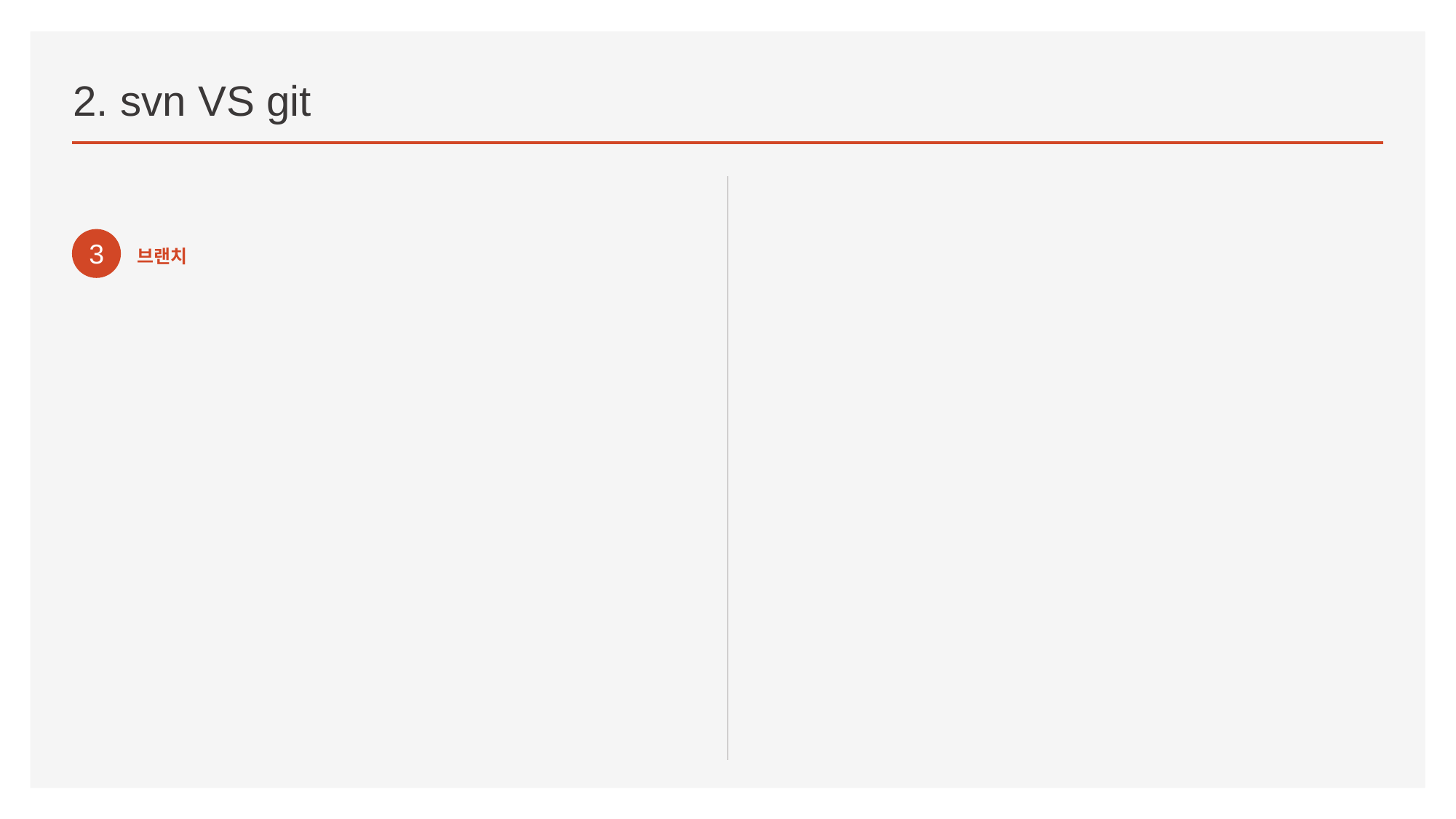

# 2. svn VS git

3
브랜치